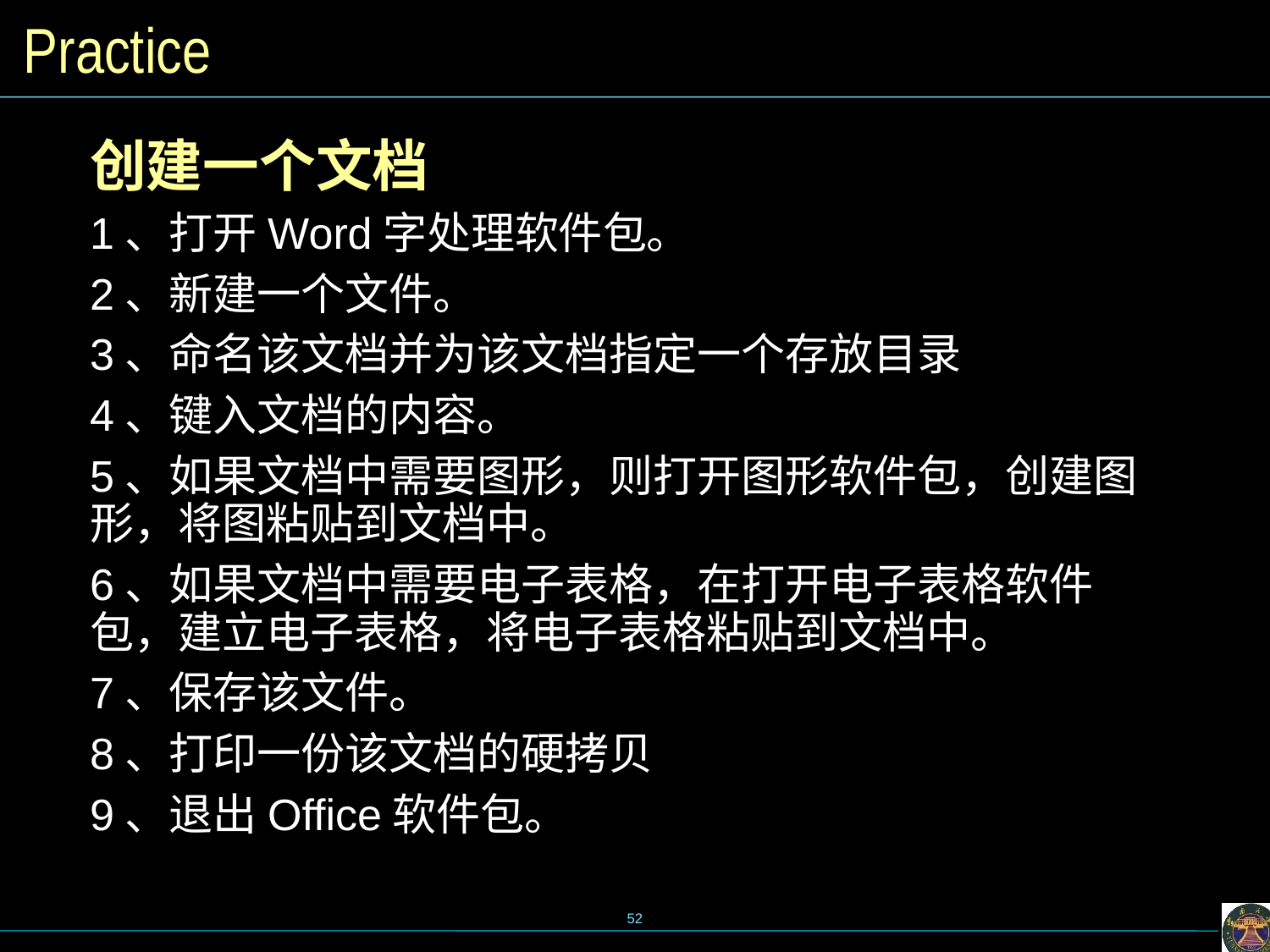

# Practice
创建一个文档
1、打开Word字处理软件包。
2、新建一个文件。
3、命名该文档并为该文档指定一个存放目录
4、键入文档的内容。
5、如果文档中需要图形，则打开图形软件包，创建图形，将图粘贴到文档中。
6、如果文档中需要电子表格，在打开电子表格软件包，建立电子表格，将电子表格粘贴到文档中。
7、保存该文件。
8、打印一份该文档的硬拷贝
9、退出Office软件包。